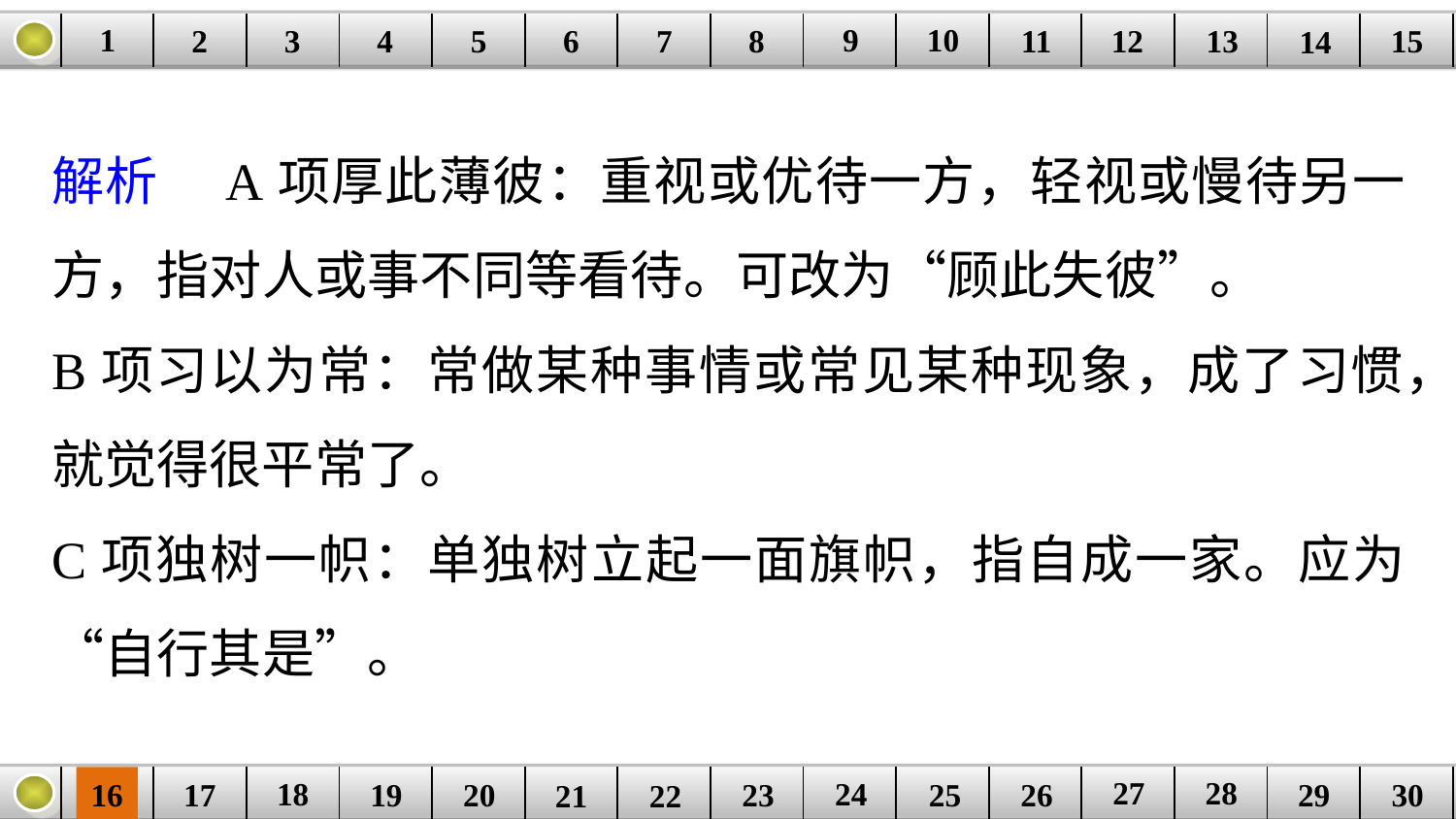

9
10
1
3
4
5
6
8
11
2
12
15
|  |  |  |  |  |  |  |  |  |  |  |  |  |  |  |
| --- | --- | --- | --- | --- | --- | --- | --- | --- | --- | --- | --- | --- | --- | --- |
7
13
14

解析　A项厚此薄彼：重视或优待一方，轻视或慢待另一方，指对人或事不同等看待。可改为“顾此失彼”。
B项习以为常：常做某种事情或常见某种现象，成了习惯，就觉得很平常了。
C项独树一帜：单独树立起一面旗帜，指自成一家。应为“自行其是”。

27
28
18
24
16
25
26
30
|  |  |  |  |  |  |  |  |  |  |  |  |  |  |  |
| --- | --- | --- | --- | --- | --- | --- | --- | --- | --- | --- | --- | --- | --- | --- |
23
17
19
20
29
21
22